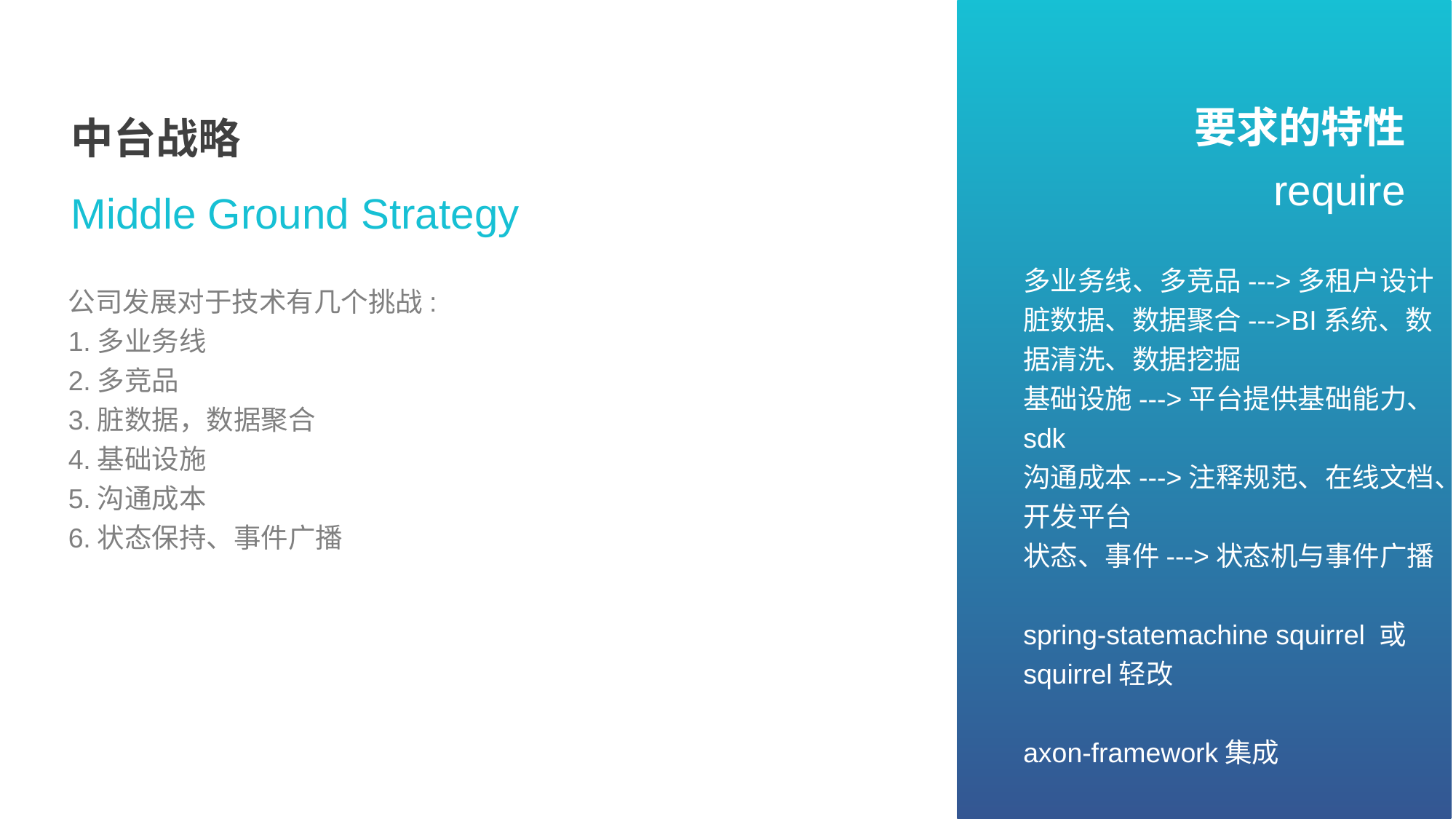

要求的特性
中台战略
require
Middle Ground Strategy
多业务线、多竞品--->多租户设计
脏数据、数据聚合--->BI系统、数据清洗、数据挖掘
基础设施--->平台提供基础能力、sdk
沟通成本--->注释规范、在线文档、开发平台
状态、事件--->状态机与事件广播

spring-statemachine squirrel 或 squirrel轻改

axon-framework集成
公司发展对于技术有几个挑战:
1.多业务线
2.多竞品
3.脏数据，数据聚合
4.基础设施
5.沟通成本
6.状态保持、事件广播